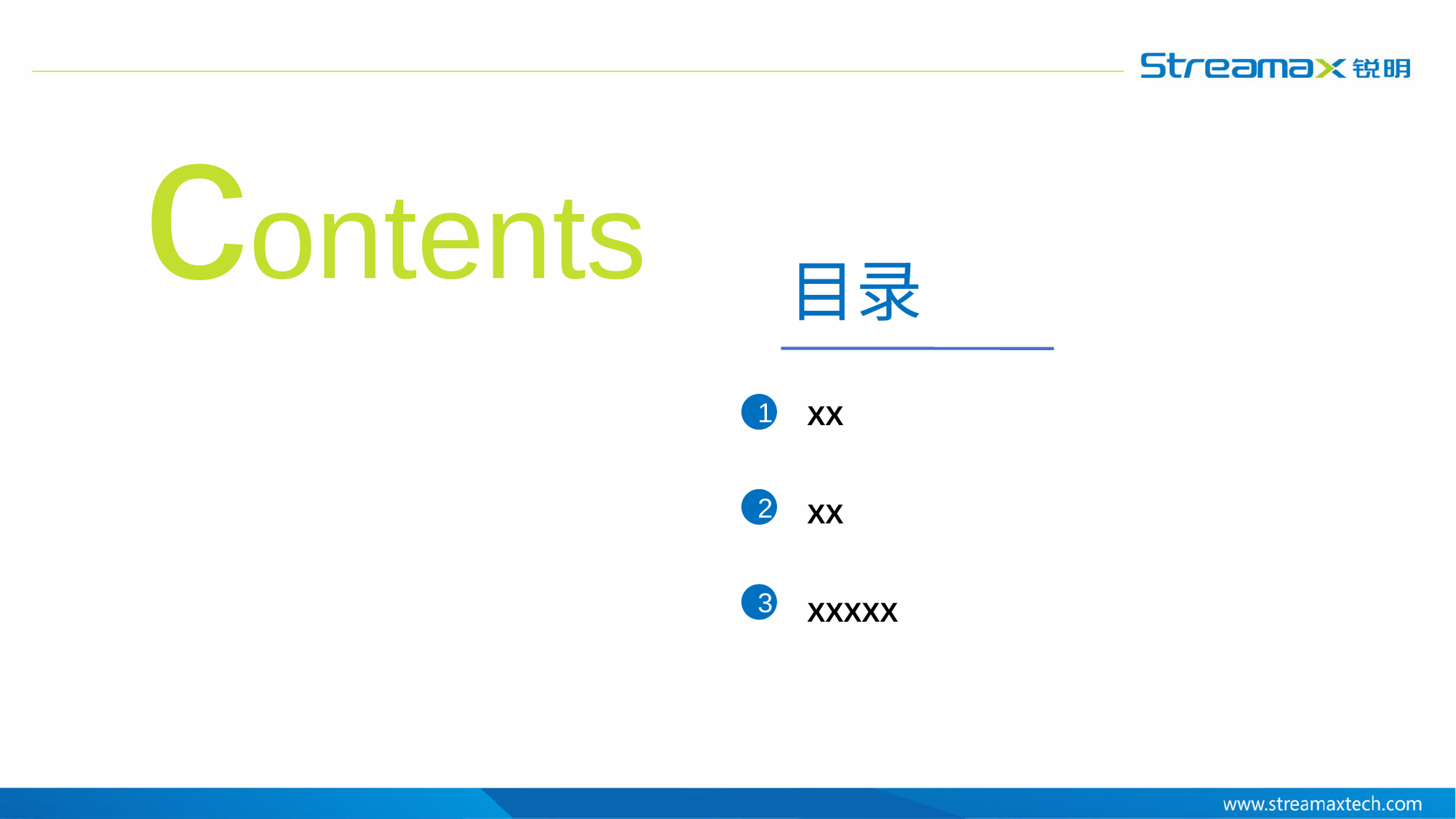

contents
目录
XX

XX

XXXXX
1
2
3